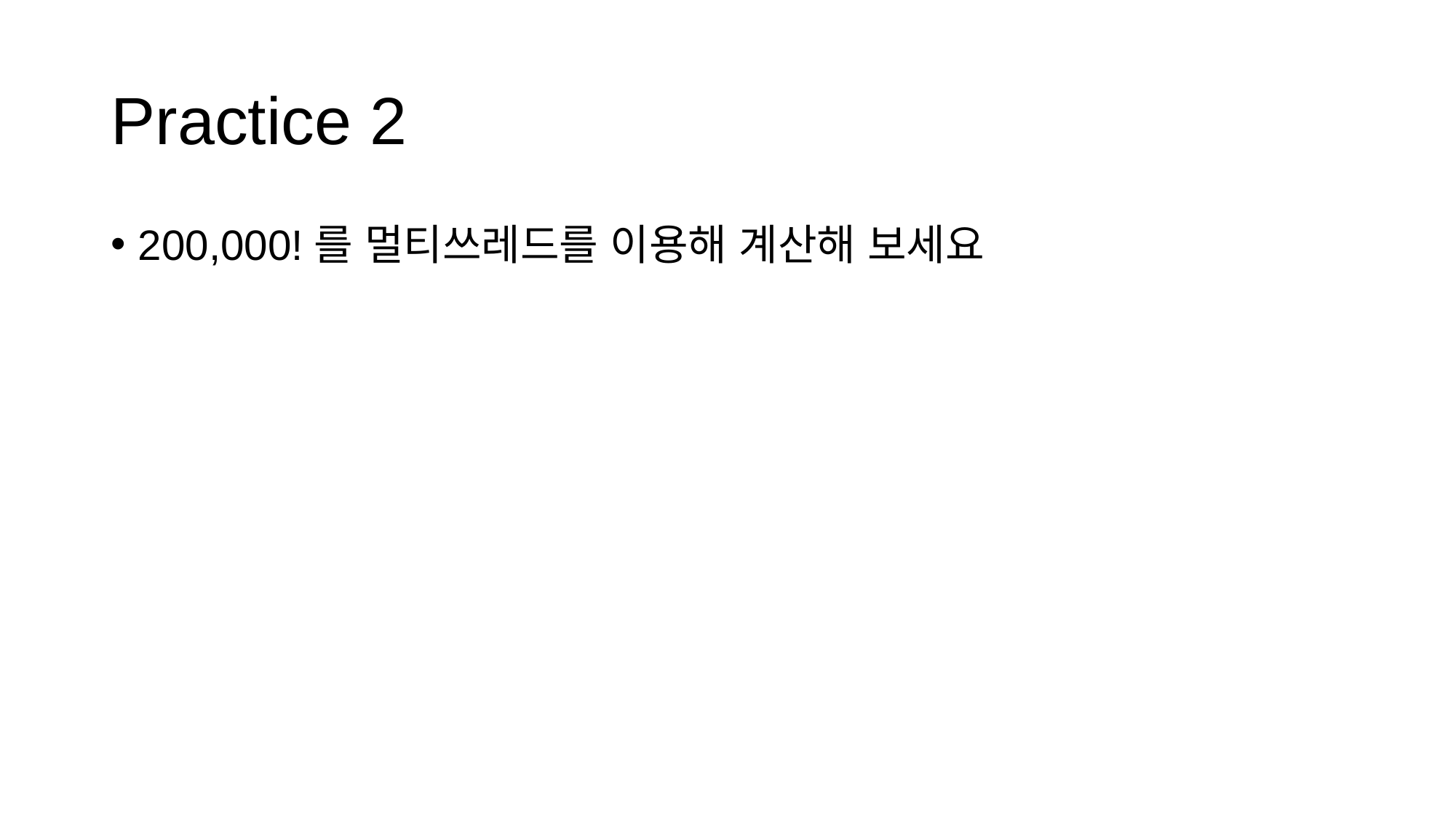

# Practice 2
200,000!를 멀티쓰레드를 이용해 계산해 보세요